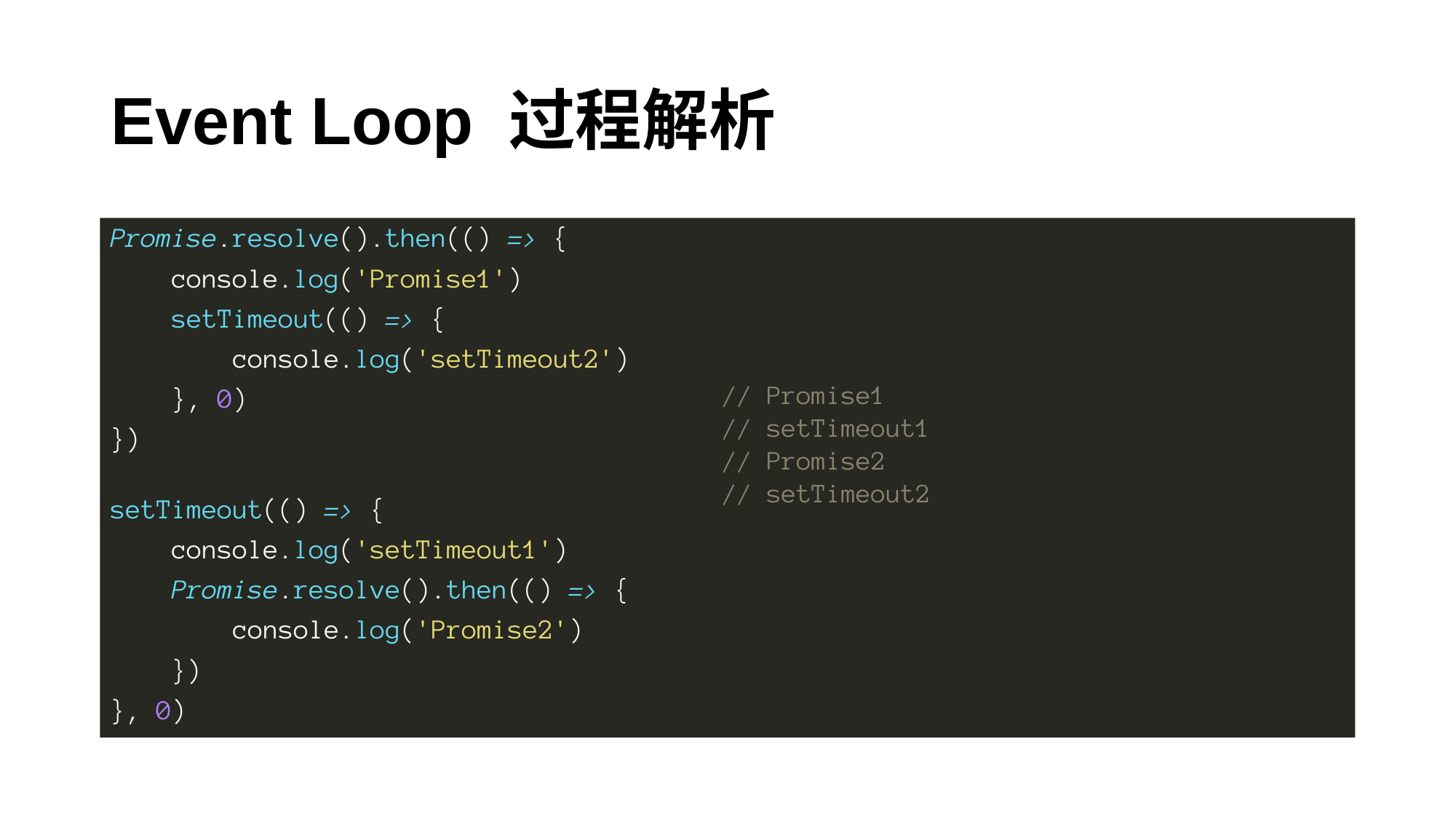

# Event Loop 过程解析
Promise.resolve().then(() => {
    console.log('Promise1')
    setTimeout(() => {
        console.log('setTimeout2')
    }, 0)
})
setTimeout(() => {
    console.log('setTimeout1')
    Promise.resolve().then(() => {
        console.log('Promise2')
    })
}, 0)

// Promise1
// setTimeout1
// Promise2
// setTimeout2